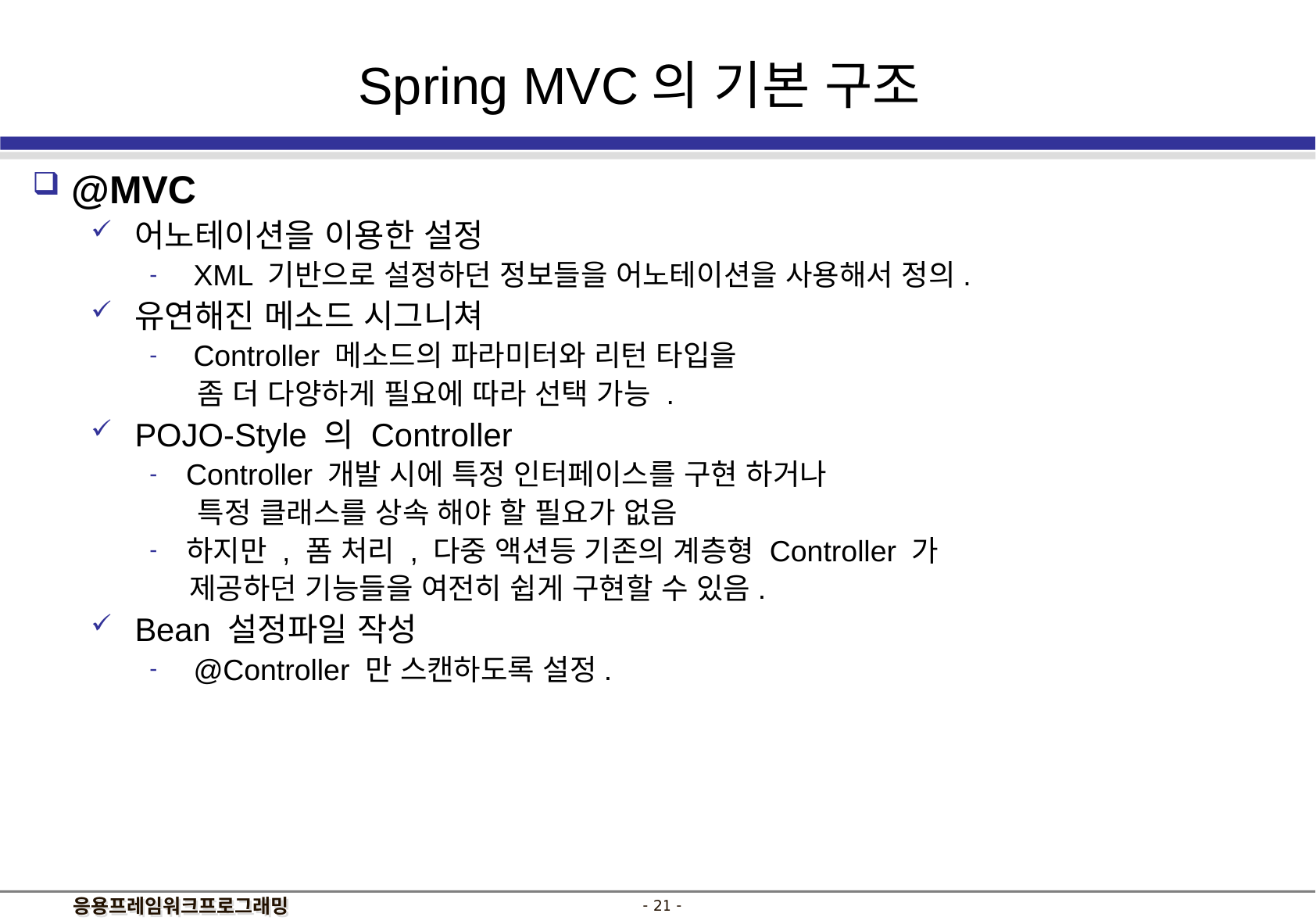

Spring MVC의 기본 구조
 @MVC
어노테이션을 이용한 설정
XML 기반으로 설정하던 정보들을 어노테이션을 사용해서 정의.
유연해진 메소드 시그니쳐
Controller 메소드의 파라미터와 리턴 타입을
     좀 더 다양하게 필요에 따라 선택 가능 .
POJO-Style 의 Controller
Controller 개발 시에 특정 인터페이스를 구현 하거나
     특정 클래스를 상속 해야 할 필요가 없음
하지만 , 폼 처리 , 다중 액션등 기존의 계층형 Controller 가
    제공하던 기능들을 여전히 쉽게 구현할 수 있음.
Bean 설정파일 작성
@Controller 만 스캔하도록 설정.
- 21 -